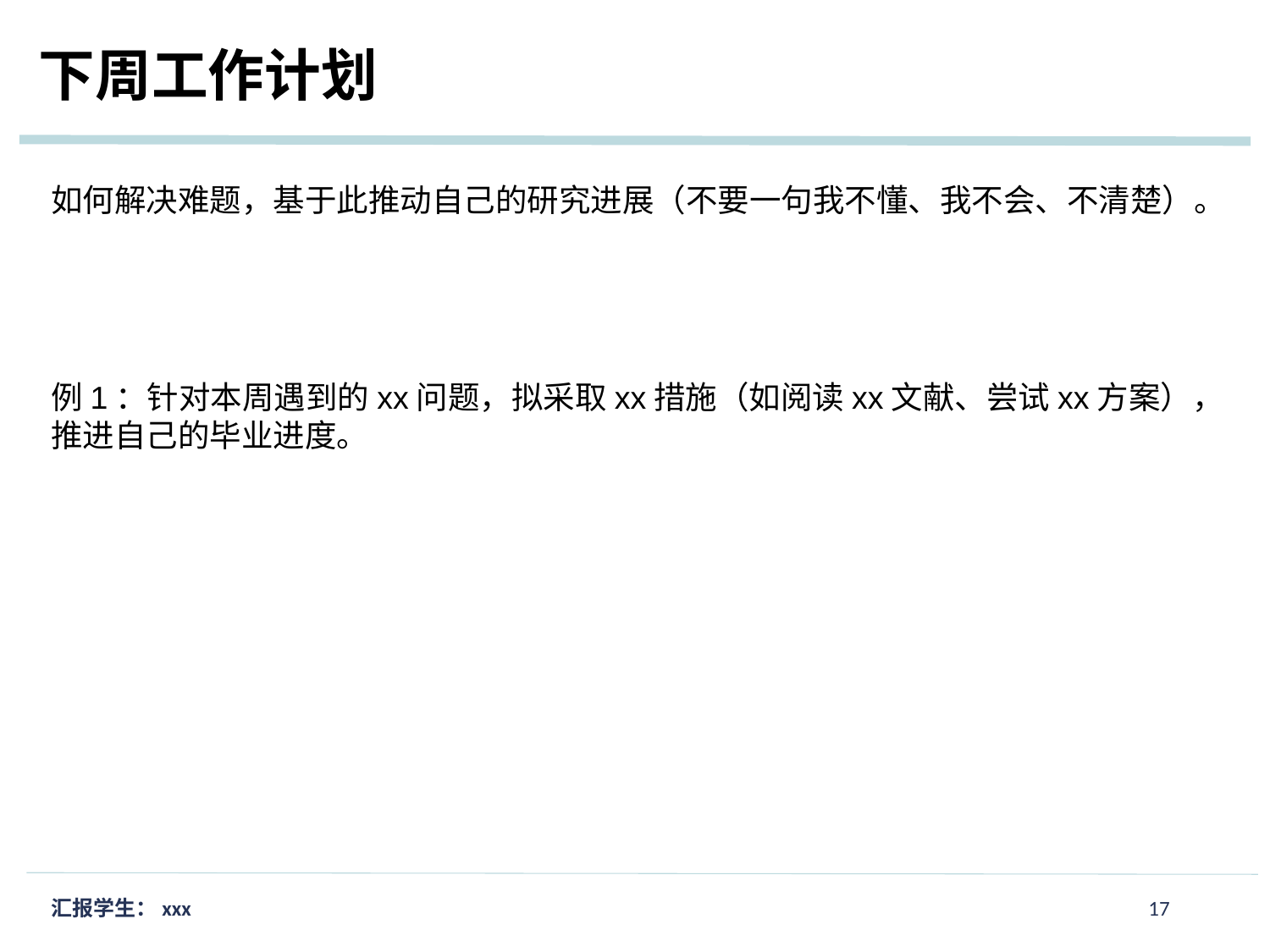

下周工作计划
如何解决难题，基于此推动自己的研究进展（不要一句我不懂、我不会、不清楚）。
例1：针对本周遇到的xx问题，拟采取xx措施（如阅读xx文献、尝试xx方案），推进自己的毕业进度。
汇报学生：xxx
17